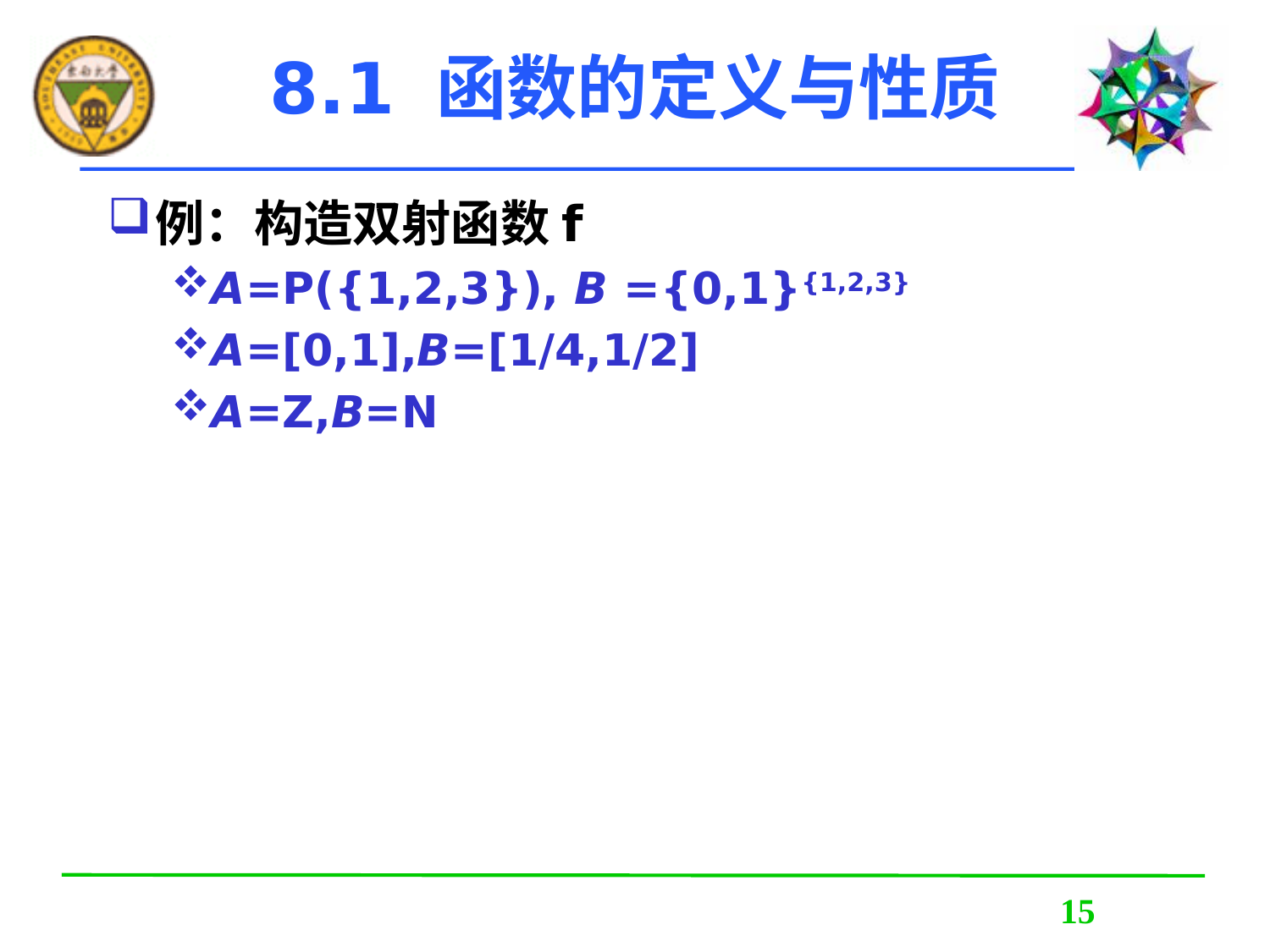

# 8.1 函数的定义与性质
例：构造双射函数f
A=P({1,2,3}), B ={0,1}{1,2,3}
A=[0,1],B=[1/4,1/2]
A=Z,B=N